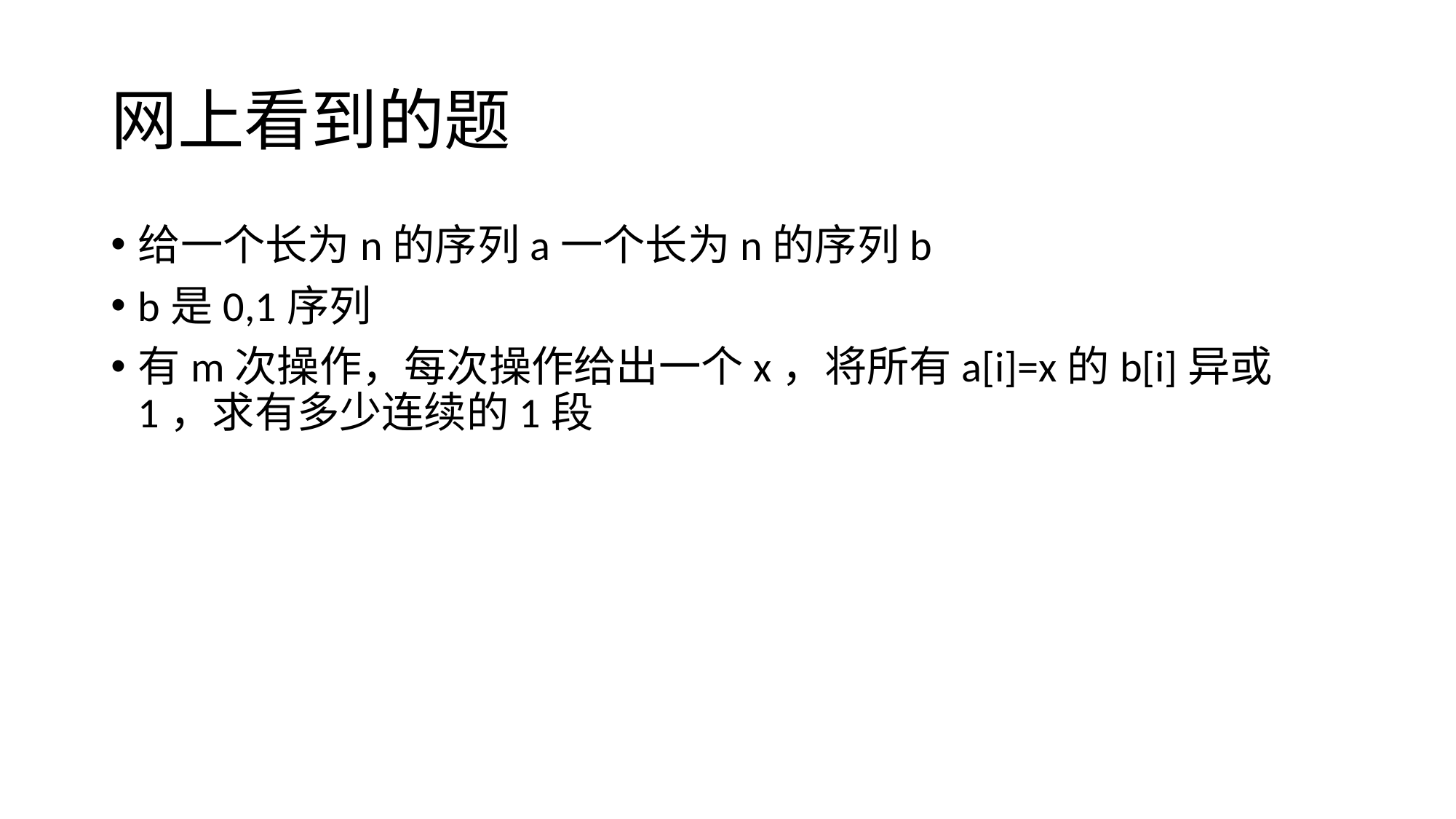

# 网上看到的题
给一个长为n的序列a一个长为n的序列b
b是0,1序列
有m次操作，每次操作给出一个x，将所有a[i]=x的b[i]异或1，求有多少连续的1段